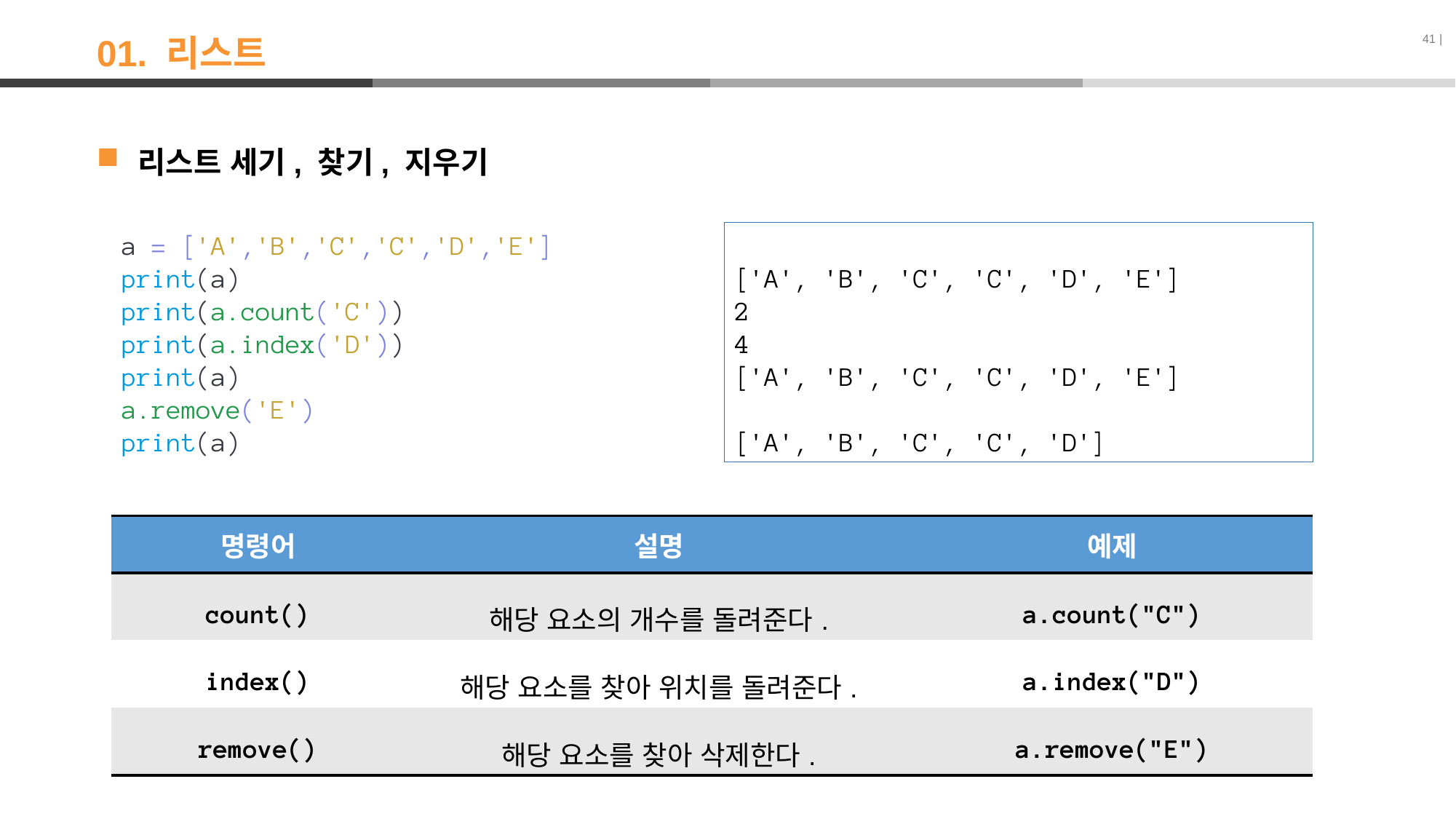

41 |
# 01. 리스트
리스트 세기, 찾기, 지우기

['A', 'B', 'C', 'C', 'D', 'E']
2
4
['A', 'B', 'C', 'C', 'D', 'E']

['A', 'B', 'C', 'C', 'D']
a = ['A','B','C','C','D','E']
print(a)
print(a.count('C'))
print(a.index('D'))
print(a)
a.remove('E')
print(a)
| 명령어 | 설명 | 예제 |
| --- | --- | --- |
| count() | 해당 요소의 개수를 돌려준다. | a.count("C") |
| index() | 해당 요소를 찾아 위치를 돌려준다. | a.index("D") |
| remove() | 해당 요소를 찾아 삭제한다. | a.remove("E") |